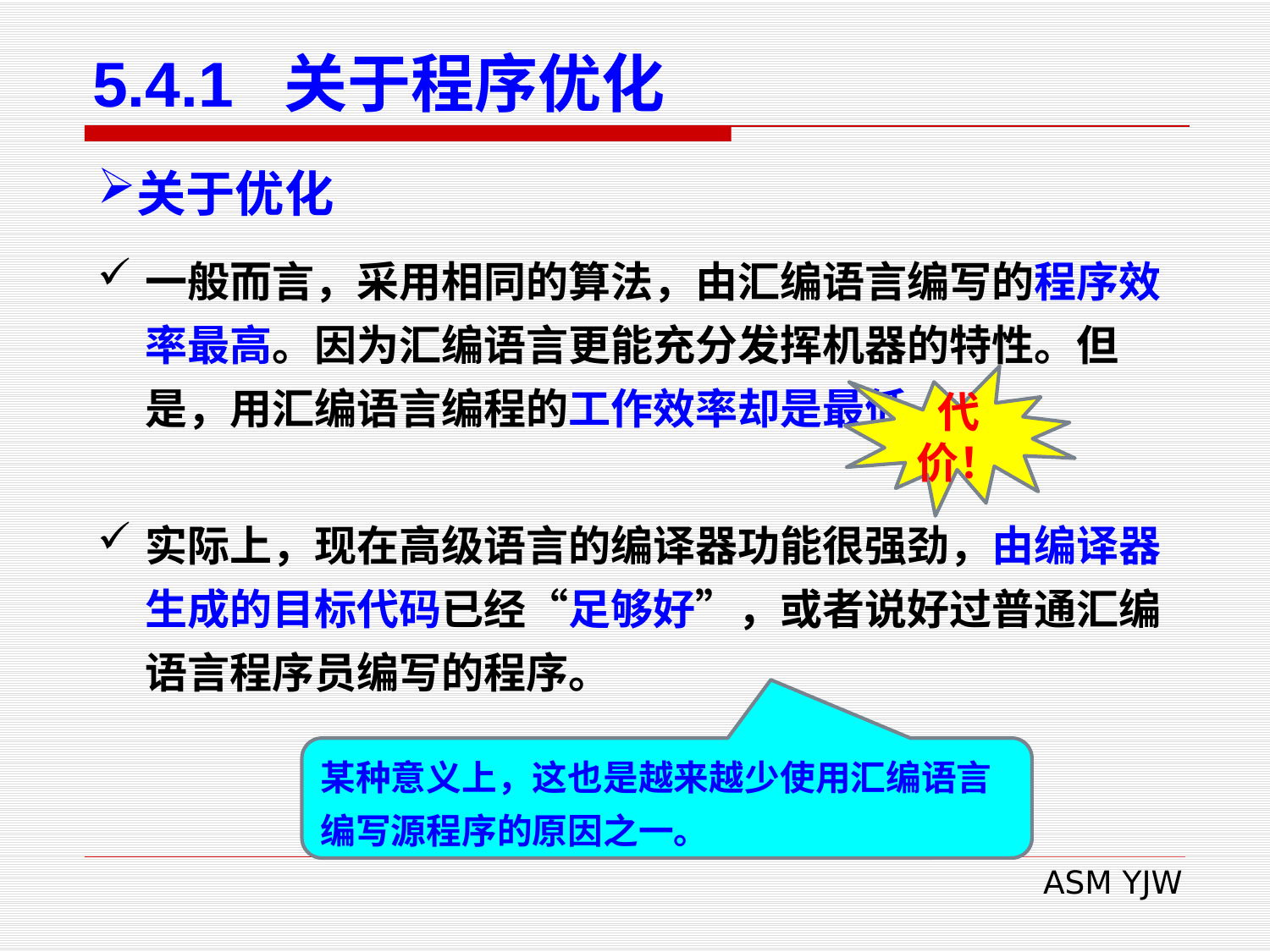

# 5.4.1  关于程序优化
关于优化
一般而言，采用相同的算法，由汇编语言编写的程序效率最高。因为汇编语言更能充分发挥机器的特性。但是，用汇编语言编程的工作效率却是最低。

实际上，现在高级语言的编译器功能很强劲，由编译器生成的目标代码已经“足够好”，或者说好过普通汇编语言程序员编写的程序。
代价！
某种意义上，这也是越来越少使用汇编语言编写源程序的原因之一。